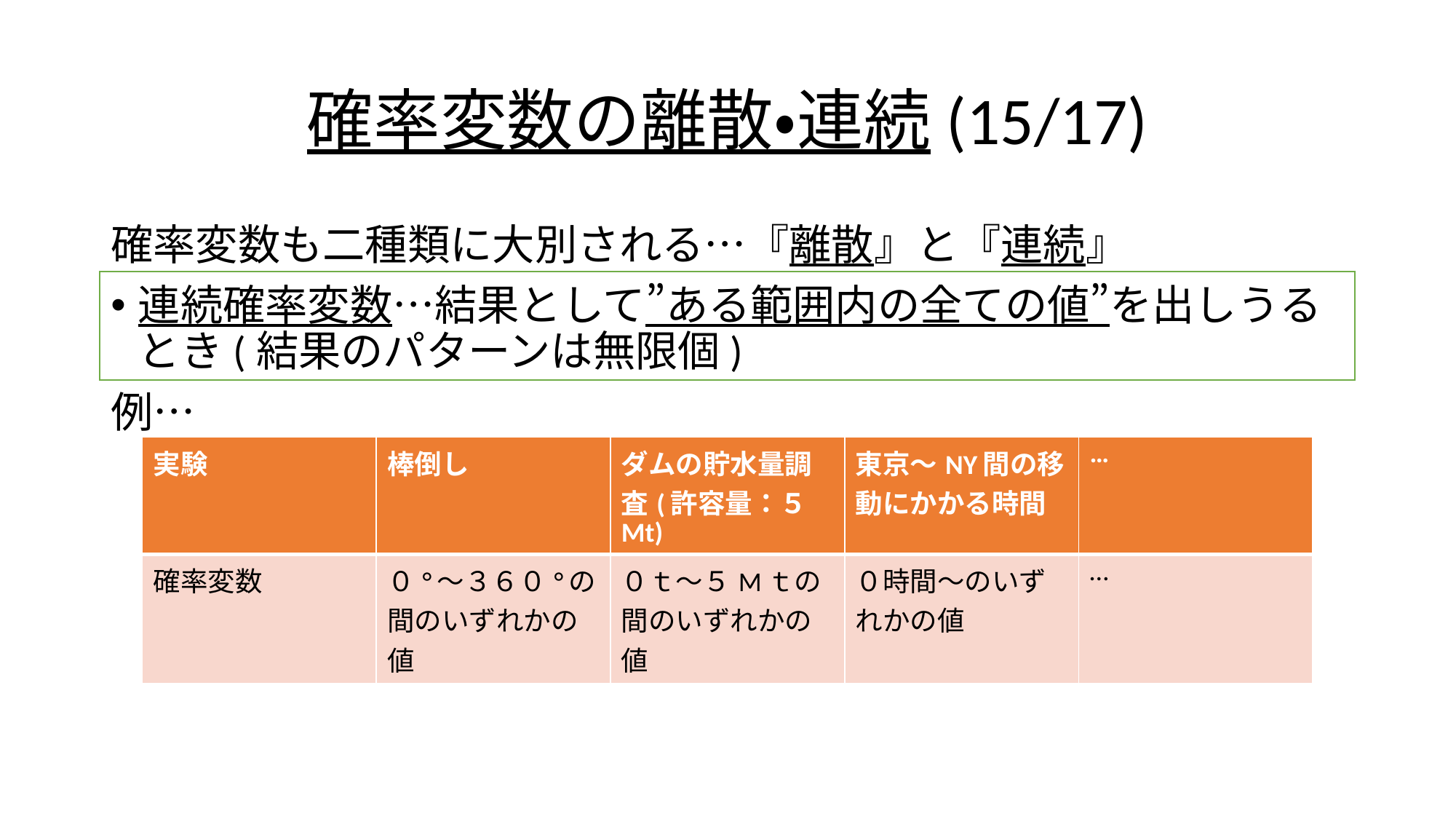

# 確率変数の離散・連続(15/17)
確率変数も二種類に大別される…『離散』と『連続』
連続確率変数…結果として”ある範囲内の全ての値”を出しうるとき(結果のパターンは無限個)
例…

| 実験 | 棒倒し | ダムの貯水量調査(許容量：５Mt) | 東京～NY間の移動にかかる時間 | … |
| --- | --- | --- | --- | --- |
| 確率変数 | ０°～３６０°の間のいずれかの値 | ０ｔ～５Mｔの間のいずれかの値 | ０時間～のいずれかの値 | … |